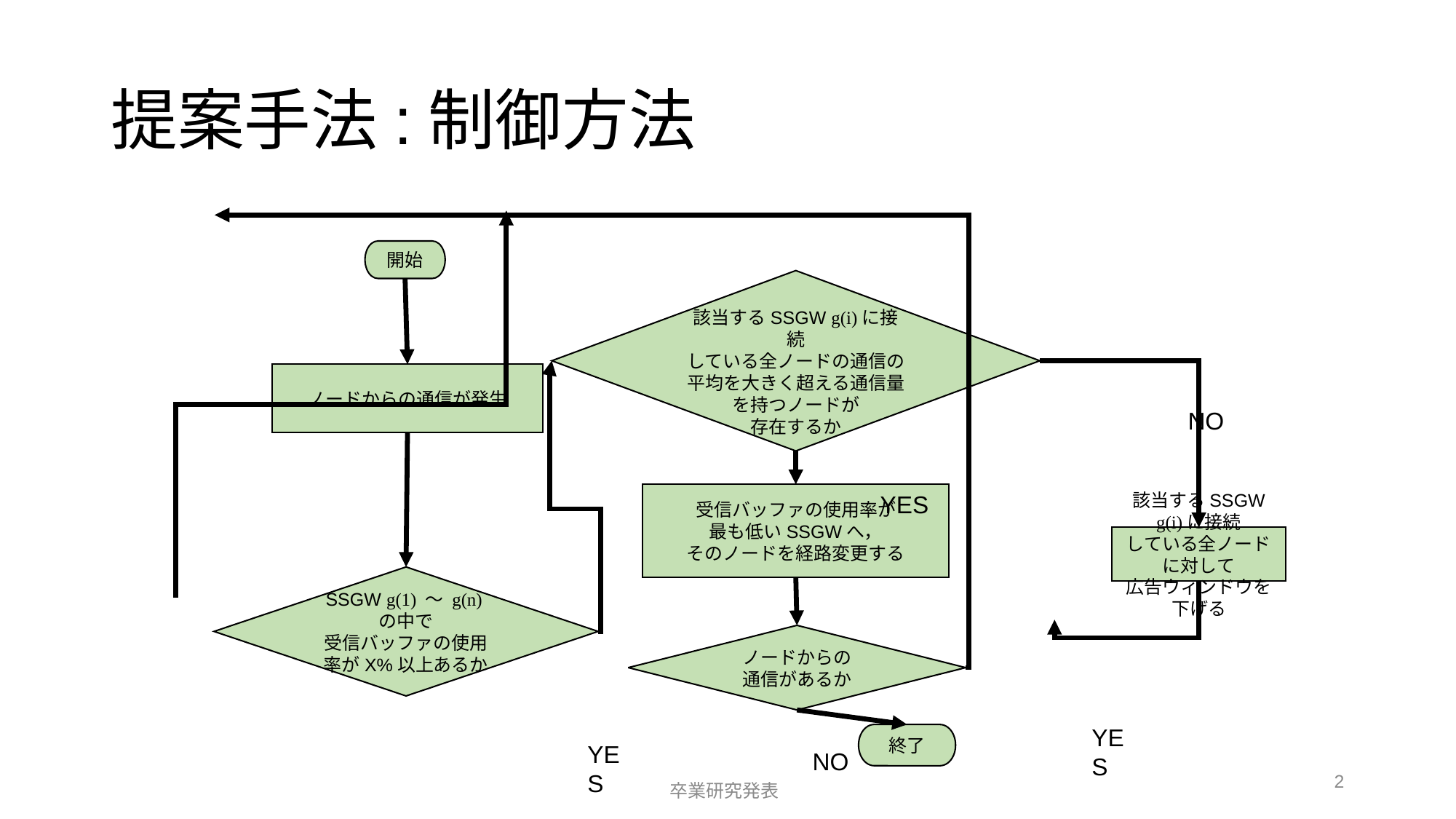

# 提案手法:制御方法

開始

該当するSSGW g(i)に接続
している全ノードの通信の
平均を大きく超える通信量を持つノードが
存在するか

ノードからの通信が発生
NO
YES
受信バッファの使用率が
最も低いSSGWへ，
そのノードを経路変更する
該当するSSGW g(i)に接続
している全ノードに対して
広告ウィンドウを下げる

SSGW g(1) 〜 g(n)の中で
受信バッファの使用率がX%以上あるか

ノードからの
通信があるか

YES
終了
YES
NO
NO
2
卒業研究発表